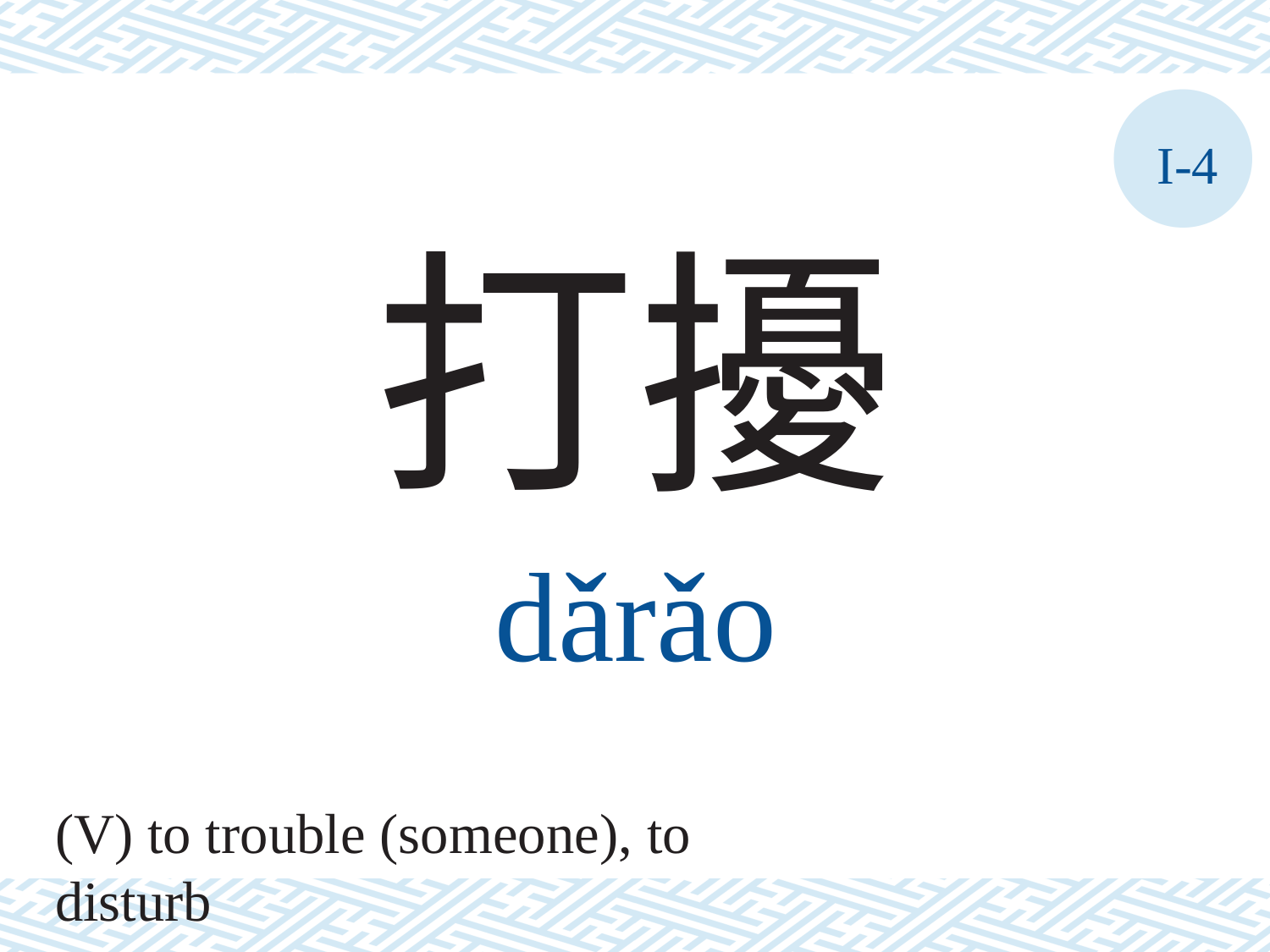

I-4
打擾
dǎrǎo
(V) to trouble (someone), to disturb